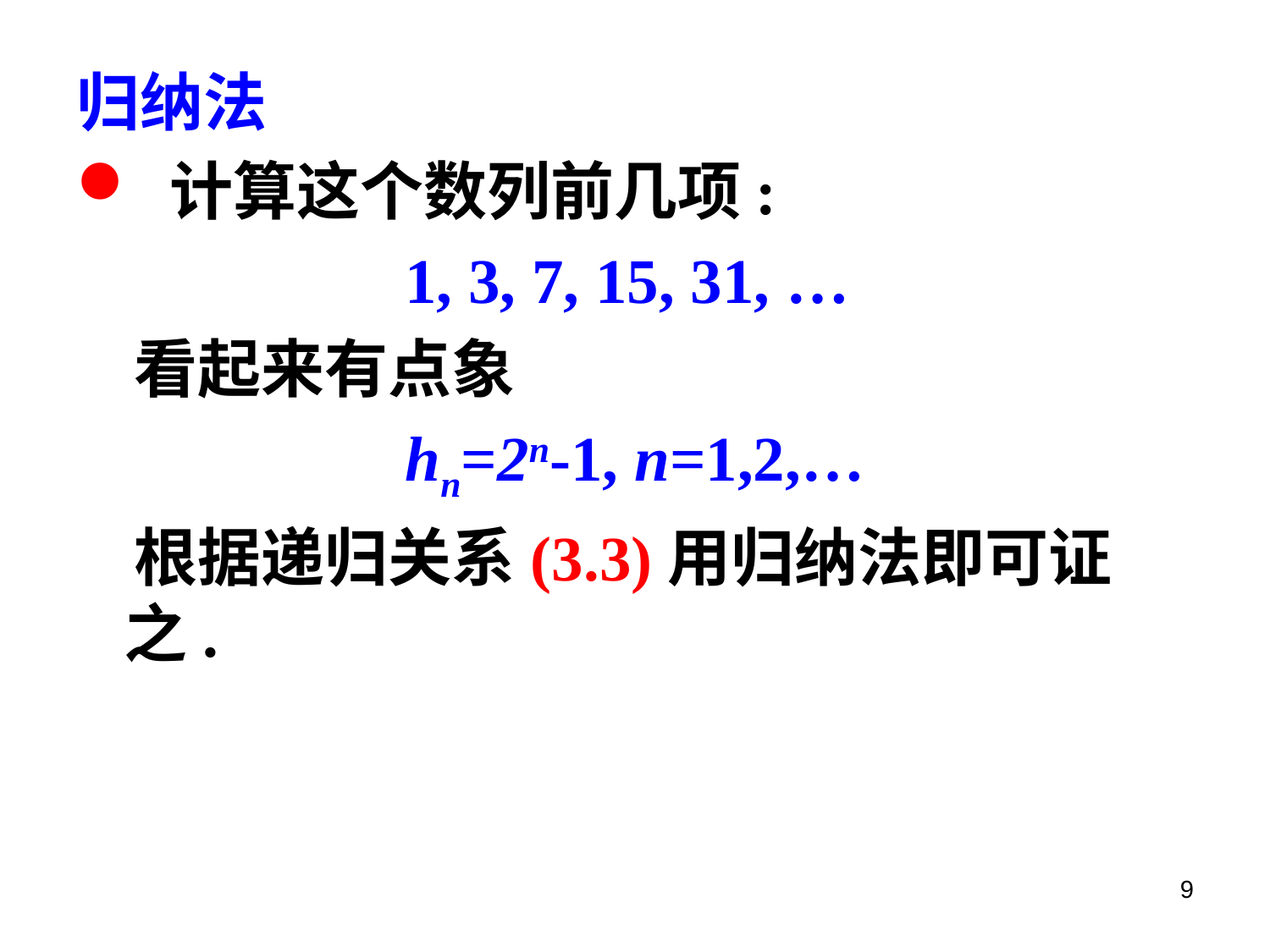

归纳法
 计算这个数列前几项:
1, 3, 7, 15, 31, …
   看起来有点象
hn=2n-1, n=1,2,…
   根据递归关系(3.3)用归纳法即可证之.
9